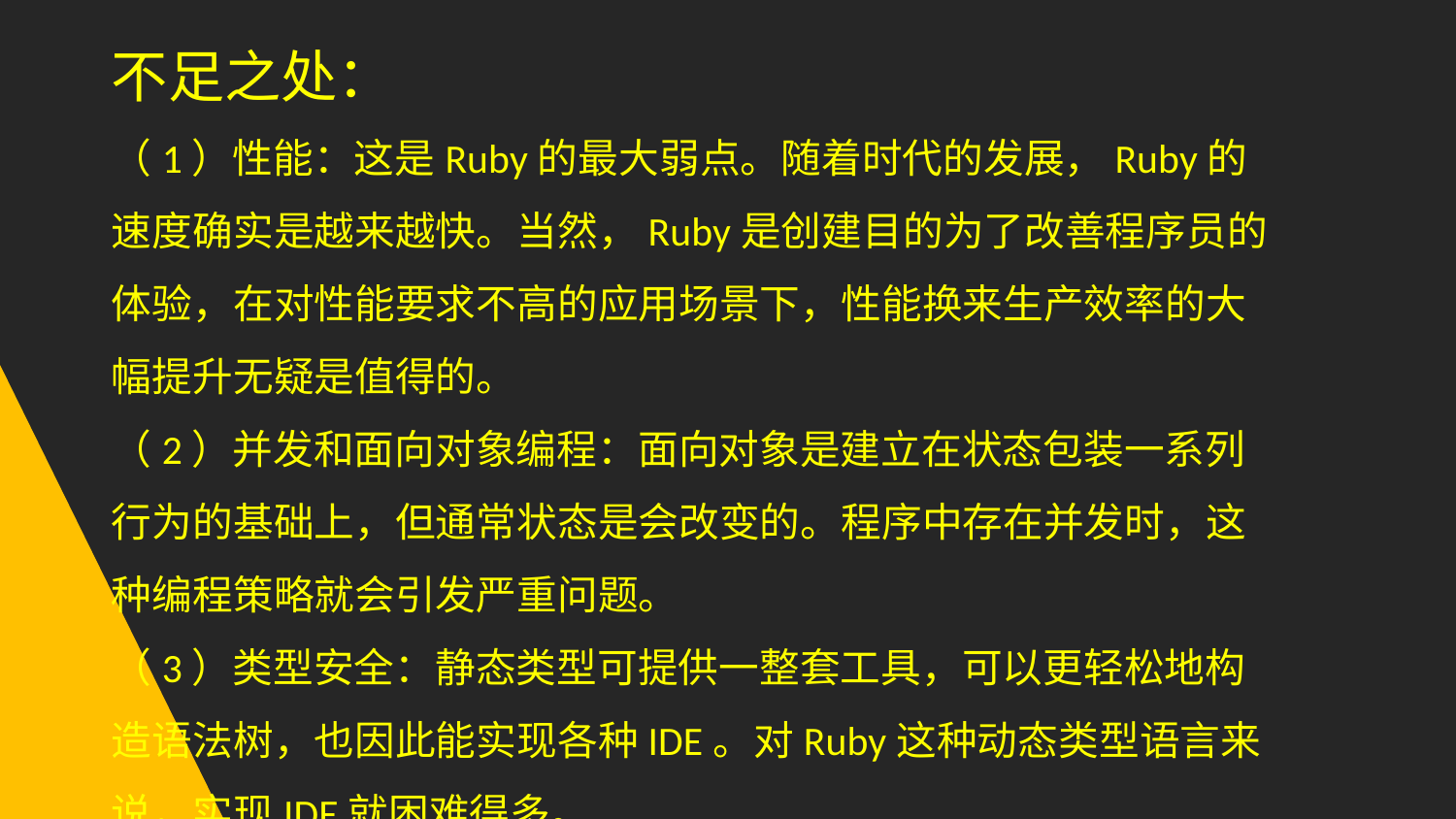

不足之处：
（1）性能：这是Ruby的最大弱点。随着时代的发展，Ruby的速度确实是越来越快。当然，Ruby是创建目的为了改善程序员的体验，在对性能要求不高的应用场景下，性能换来生产效率的大幅提升无疑是值得的。
（2）并发和面向对象编程：面向对象是建立在状态包装一系列行为的基础上，但通常状态是会改变的。程序中存在并发时，这种编程策略就会引发严重问题。
（3）类型安全：静态类型可提供一整套工具，可以更轻松地构造语法树，也因此能实现各种IDE。对Ruby这种动态类型语言来说，实现IDE就困难得多。